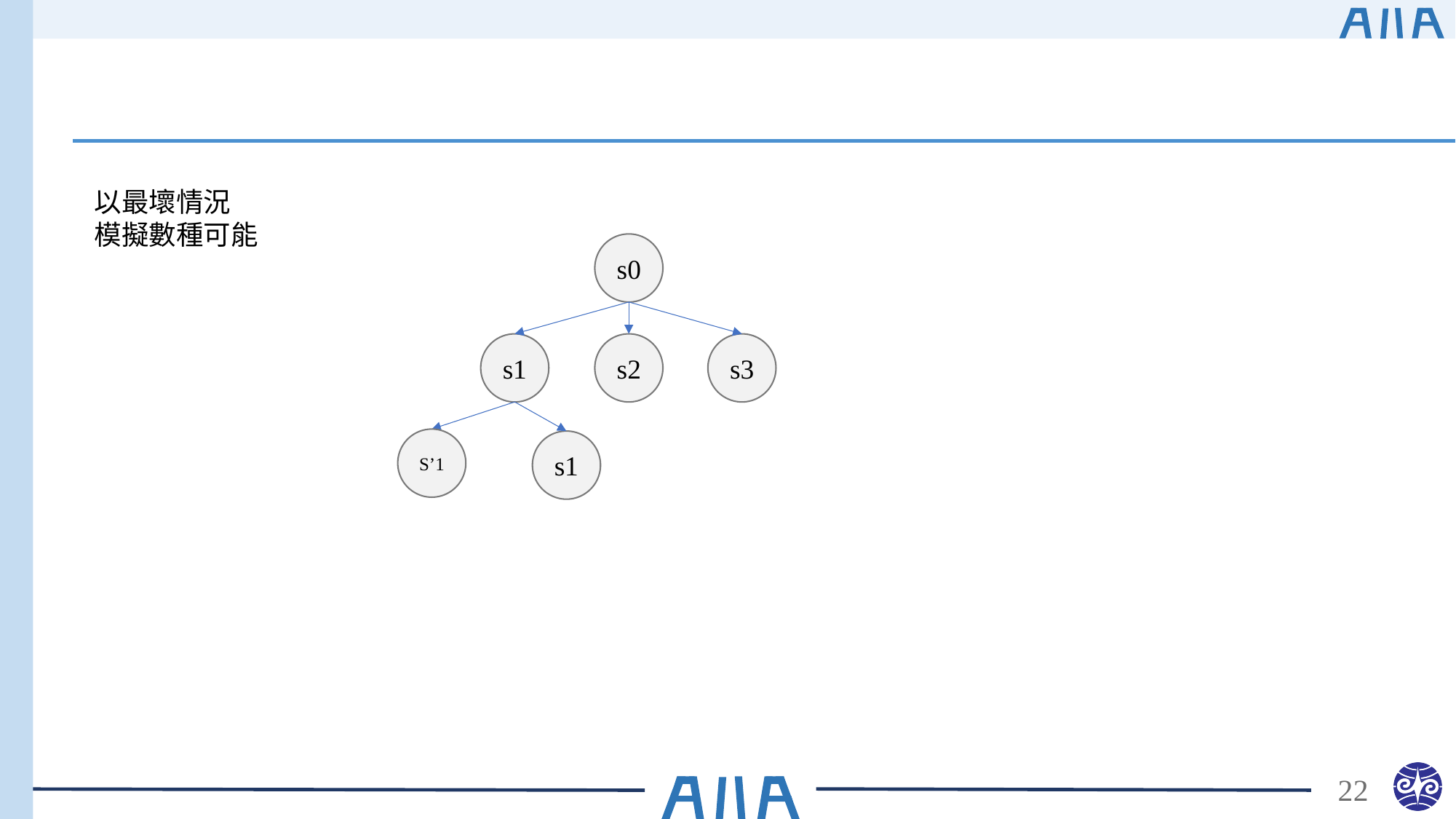

#
以最壞情況
模擬數種可能

s0
s1
s2
s3
S’1
s1